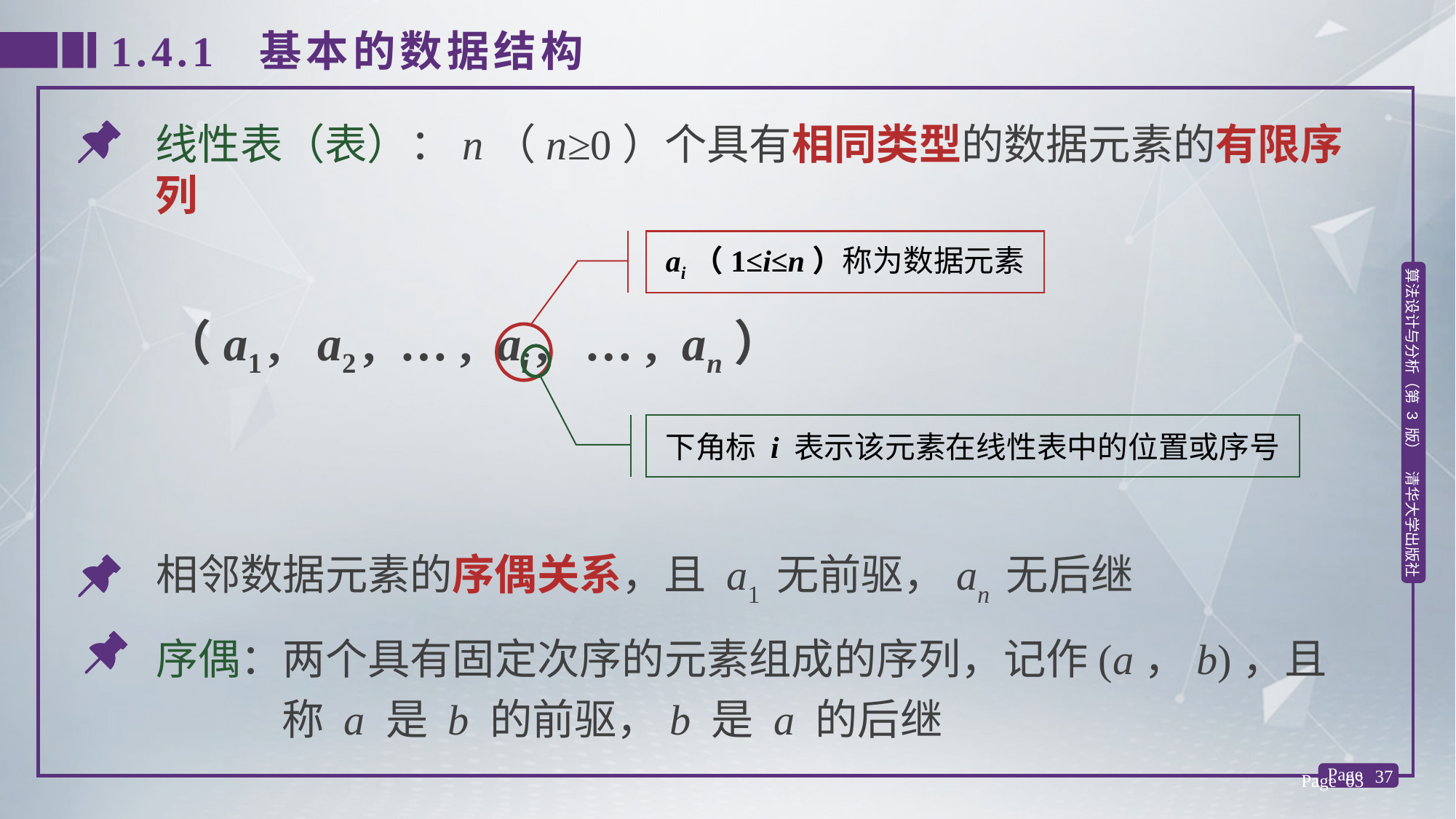

1.4.1  基本的数据结构
线性表（表）：n（n≥0）个具有相同类型的数据元素的有限序列

ai（1≤i≤n）称为数据元素

（a1 ,   a2 ,  … ,  ai ,   … ,  an）

下角标 i 表示该元素在线性表中的位置或序号
相邻数据元素的序偶关系，且 a1 无前驱，an 无后继

序偶：两个具有固定次序的元素组成的序列，记作(a，b)，且称 a 是 b 的前驱，b 是 a 的后继

Page  03